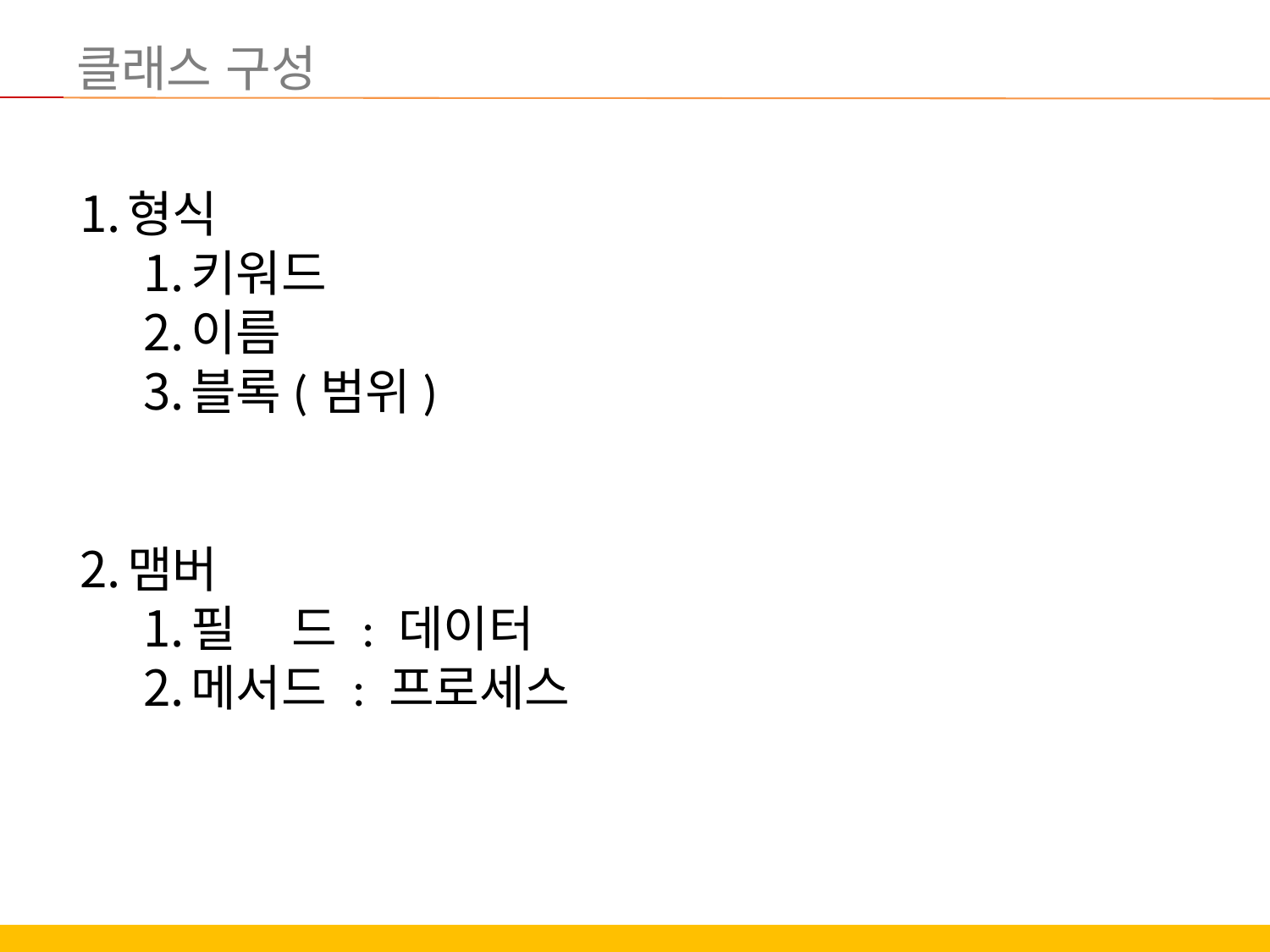

# 클래스 구성
형식
키워드
이름
블록(범위)

맴버
필    드 : 데이터
메서드 : 프로세스